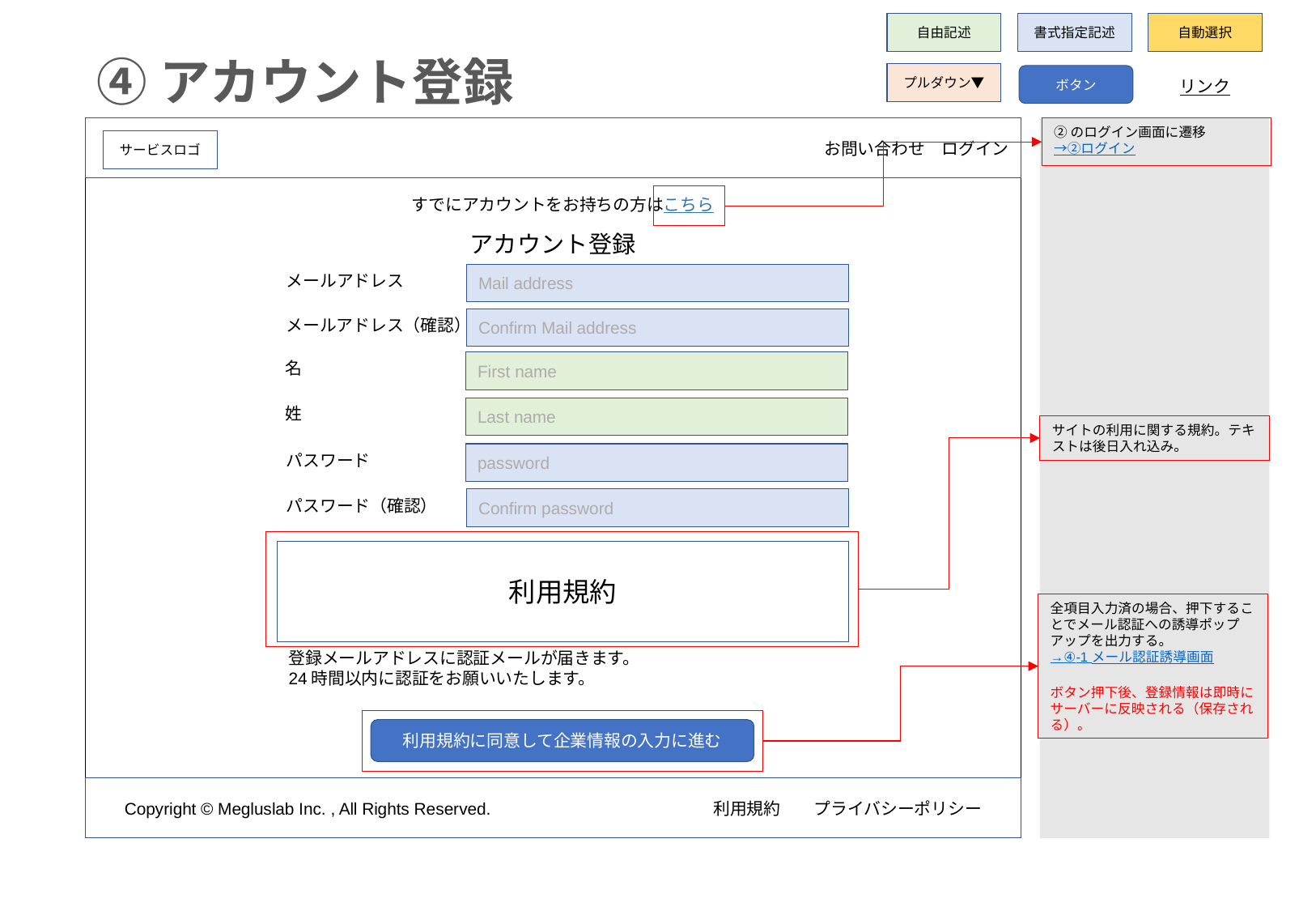

自由記述
書式指定記述
自動選択
④アカウント登録
プルダウン▼
ボタン
リンク

　　　　　　　　　　　お問い合わせ　ログイン

②のログイン画面に遷移
→②ログイン
サービスロゴ

すでにアカウントをお持ちの方はこちら
アカウント登録
メールアドレス
Mail address
メールアドレス（確認）
Confirm Mail address
名
First name
姓
Last name
サイトの利用に関する規約。テキストは後日入れ込み。
password
パスワード
Confirm password
パスワード（確認）

利用規約
全項目入力済の場合、押下することでメール認証への誘導ポップアップを出力する。
→④-1 メール認証誘導画面

ボタン押下後、登録情報は即時にサーバーに反映される（保存される）。
登録メールアドレスに認証メールが届きます。
24時間以内に認証をお願いいたします。

利用規約に同意して企業情報の入力に進む
Copyright © Megluslab Inc. , All Rights Reserved.　　　　　　　　　　　　　利用規約　　プライバシーポリシー